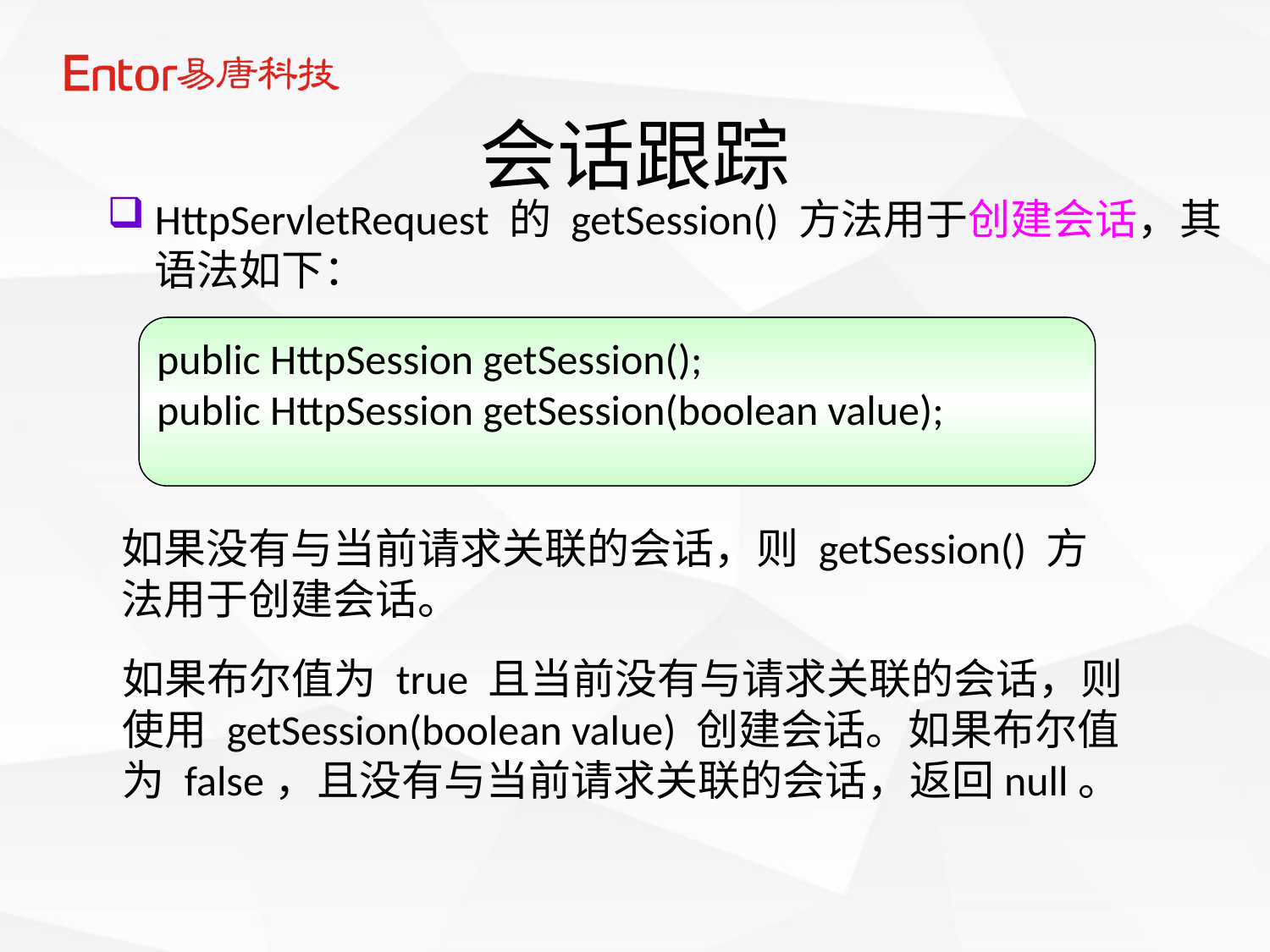

# 会话跟踪
HttpServletRequest 的 getSession() 方法用于创建会话，其语法如下：
 public HttpSession getSession();
 public HttpSession getSession(boolean value);
如果没有与当前请求关联的会话，则 getSession() 方法用于创建会话。
如果布尔值为 true 且当前没有与请求关联的会话，则使用 getSession(boolean value) 创建会话。如果布尔值为 false，且没有与当前请求关联的会话，返回null。